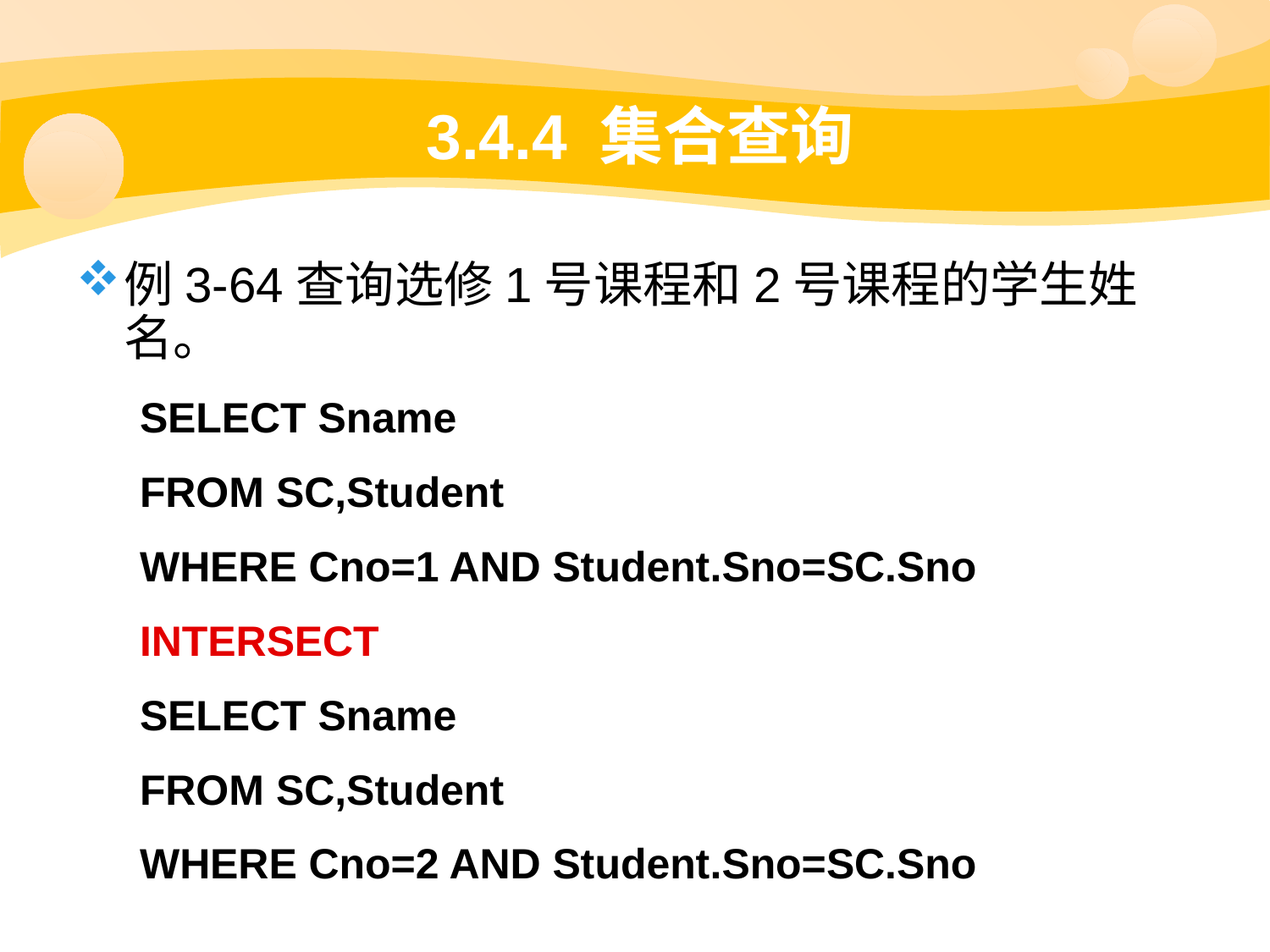

# 3.4.4 集合查询
例3-64查询选修1号课程和2号课程的学生姓名。
SELECT Sname
FROM SC,Student
WHERE Cno=1 AND Student.Sno=SC.Sno
INTERSECT
SELECT Sname
FROM SC,Student
WHERE Cno=2 AND Student.Sno=SC.Sno